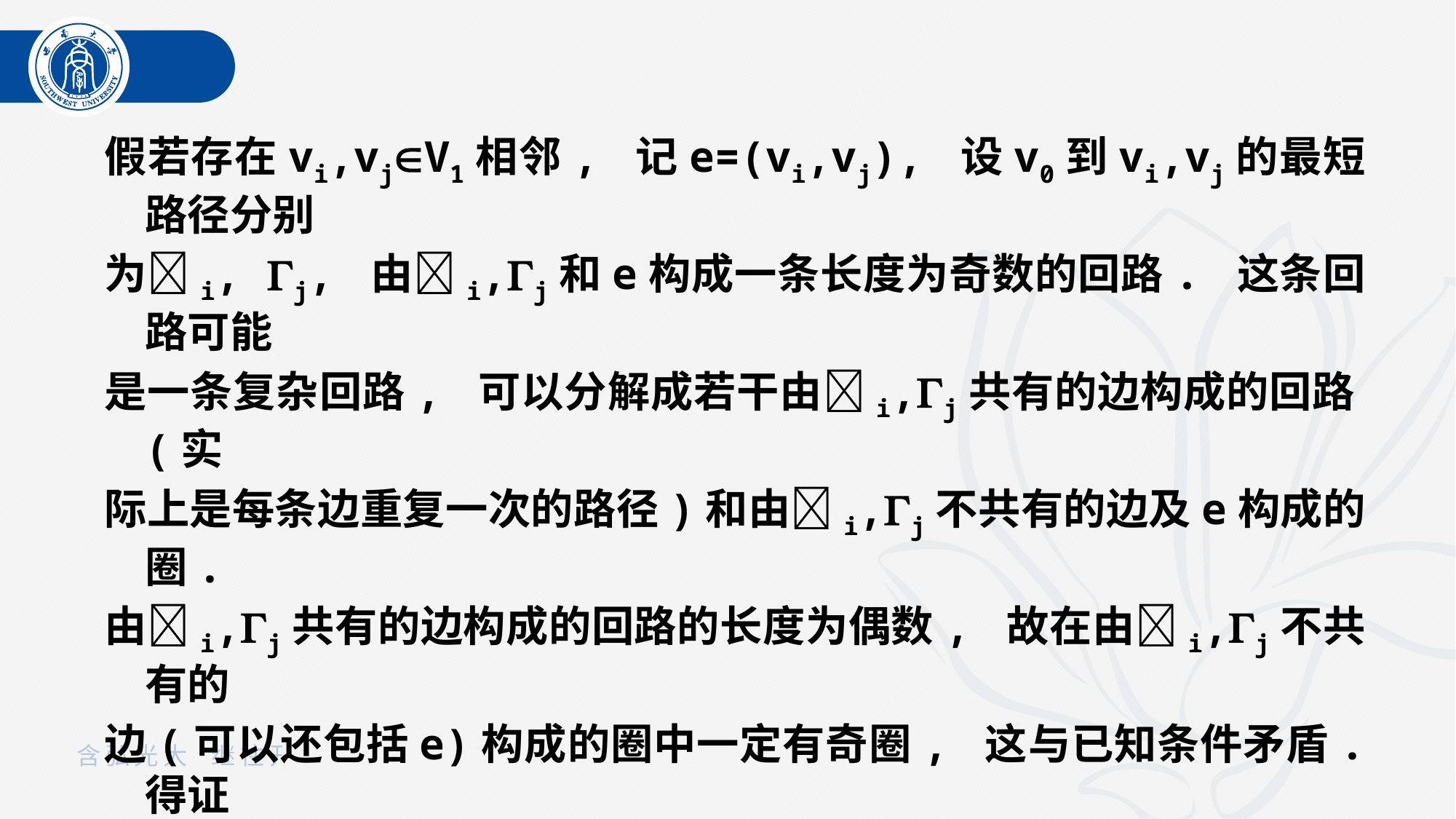

假若存在vi,vj∈V1相邻, 记e=(vi,vj), 设v0到vi,vj的最短路径分别
为Γi, Γj, 由Γi,Γj和e构成一条长度为奇数的回路. 这条回路可能
是一条复杂回路, 可以分解成若干由Γi,Γj共有的边构成的回路(实
际上是每条边重复一次的路径)和由Γi,Γj不共有的边及e构成的圈.
由Γi,Γj共有的边构成的回路的长度为偶数, 故在由Γi,Γj不共有的
边(可以还包括e)构成的圈中一定有奇圈, 这与已知条件矛盾. 得证
V1中任意两顶点不相邻. 由对称性, V2中也不存在相邻的顶点, 得
证G为二部图．